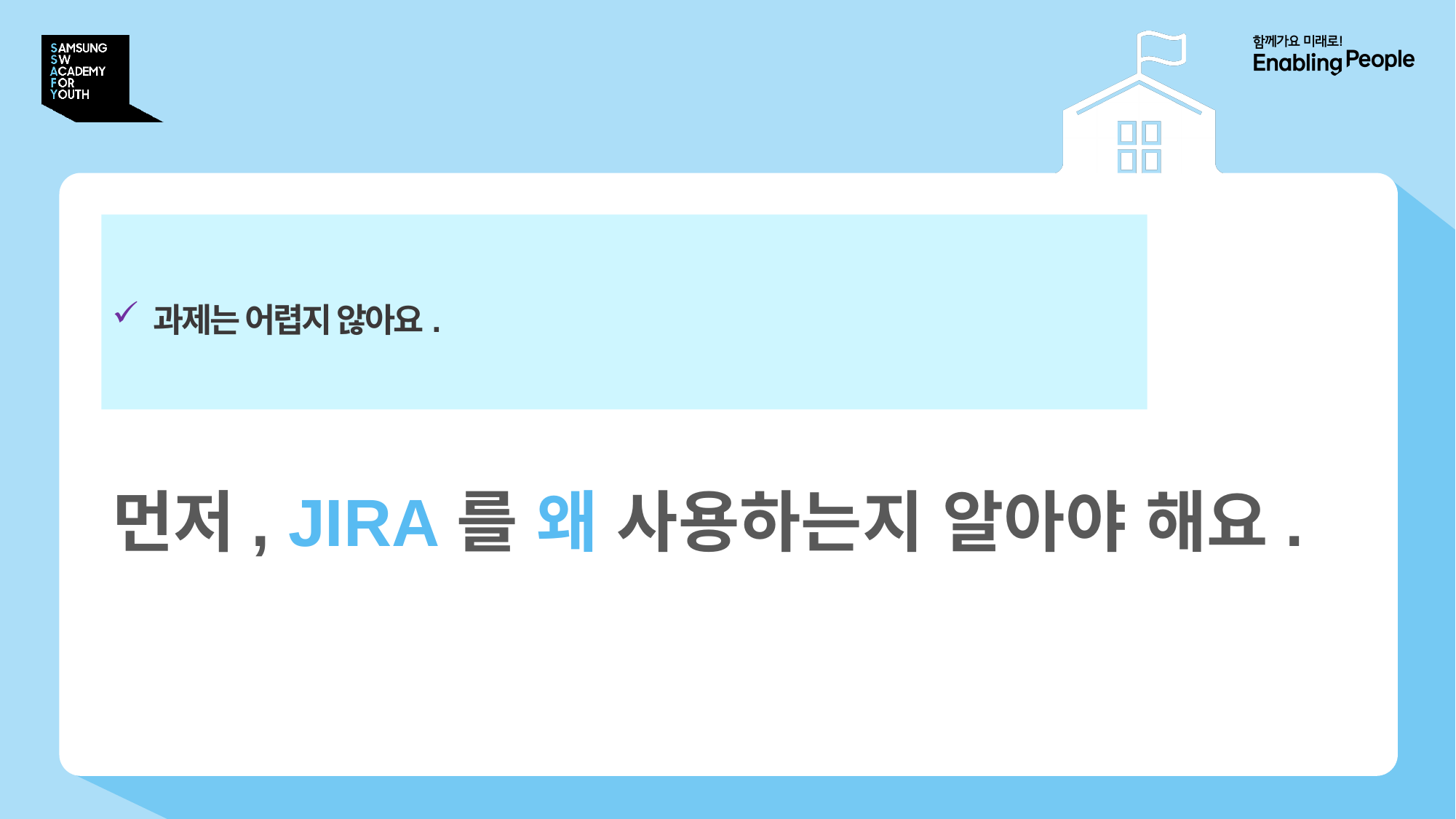

# JIRA란?
과제는 어렵지 않아요.
먼저, JIRA를 왜 사용하는지 알아야 해요.